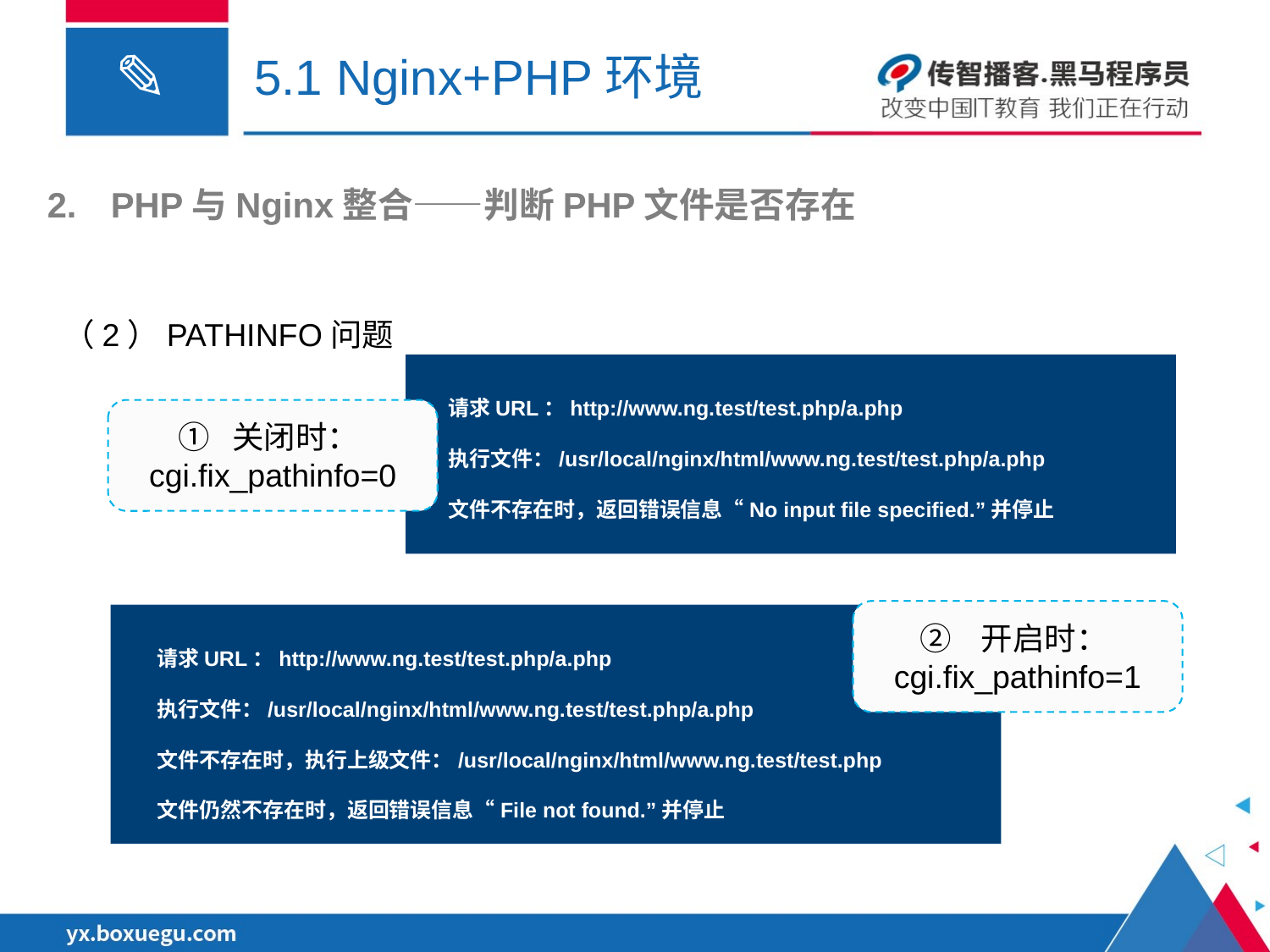

# 5.1 Nginx+PHP环境
PHP与Nginx整合——判断PHP文件是否存在
（2）PATHINFO问题

请求URL：http://www.ng.test/test.php/a.php
执行文件：/usr/local/nginx/html/www.ng.test/test.php/a.php
文件不存在时，返回错误信息“No input file specified.”并停止
①  关闭时：cgi.fix_pathinfo=0
②   开启时：cgi.fix_pathinfo=1

请求URL：http://www.ng.test/test.php/a.php
执行文件：/usr/local/nginx/html/www.ng.test/test.php/a.php
文件不存在时，执行上级文件：/usr/local/nginx/html/www.ng.test/test.php
文件仍然不存在时，返回错误信息“File not found.”并停止